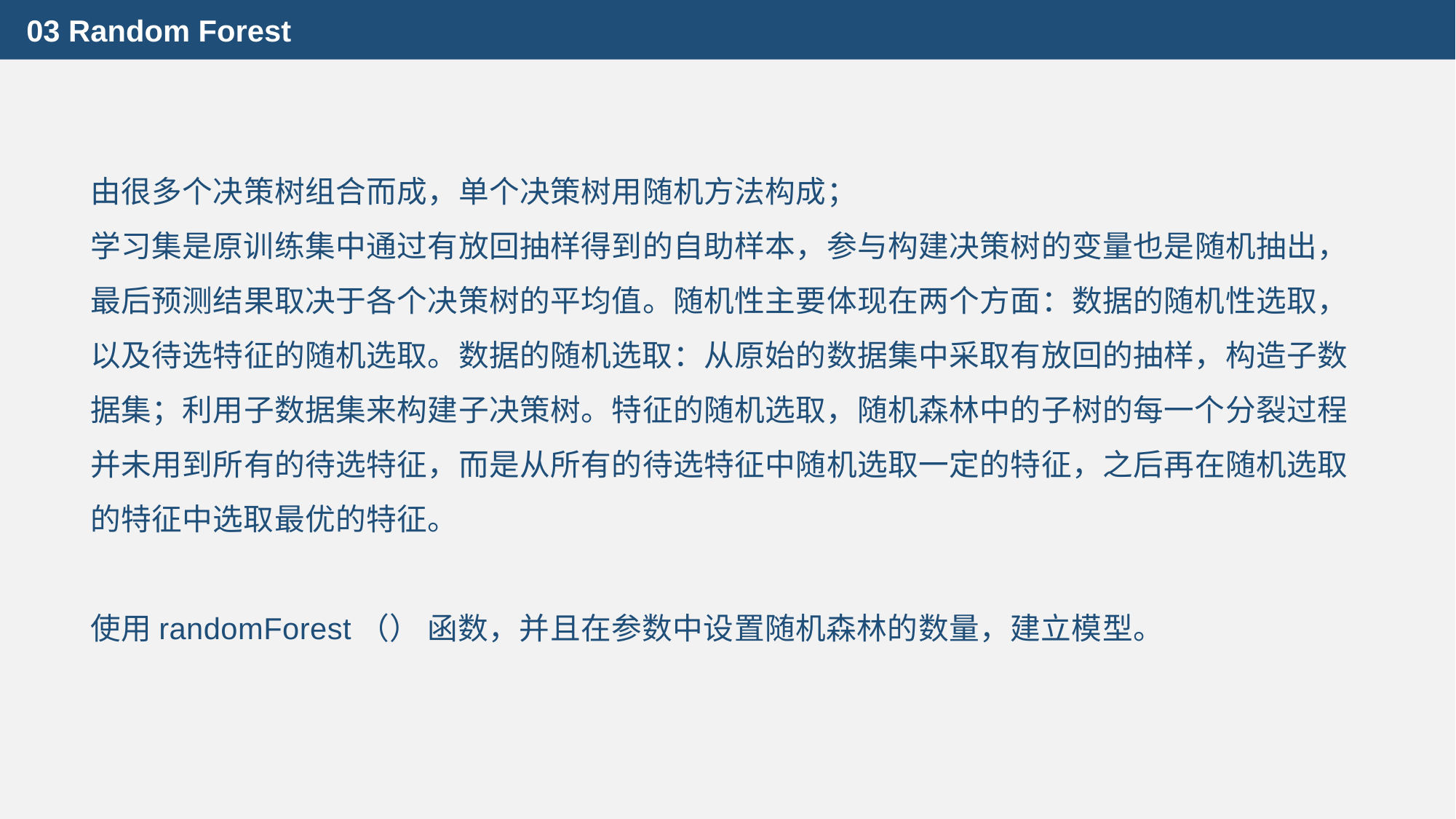

03 Random Forest
由很多个决策树组合而成，单个决策树用随机方法构成；
学习集是原训练集中通过有放回抽样得到的自助样本，参与构建决策树的变量也是随机抽出，最后预测结果取决于各个决策树的平均值。随机性主要体现在两个方面：数据的随机性选取，以及待选特征的随机选取。数据的随机选取：从原始的数据集中采取有放回的抽样，构造子数据集；利用子数据集来构建子决策树。特征的随机选取，随机森林中的子树的每一个分裂过程并未用到所有的待选特征，而是从所有的待选特征中随机选取一定的特征，之后再在随机选取的特征中选取最优的特征。

使用randomForest（） 函数，并且在参数中设置随机森林的数量，建立模型。